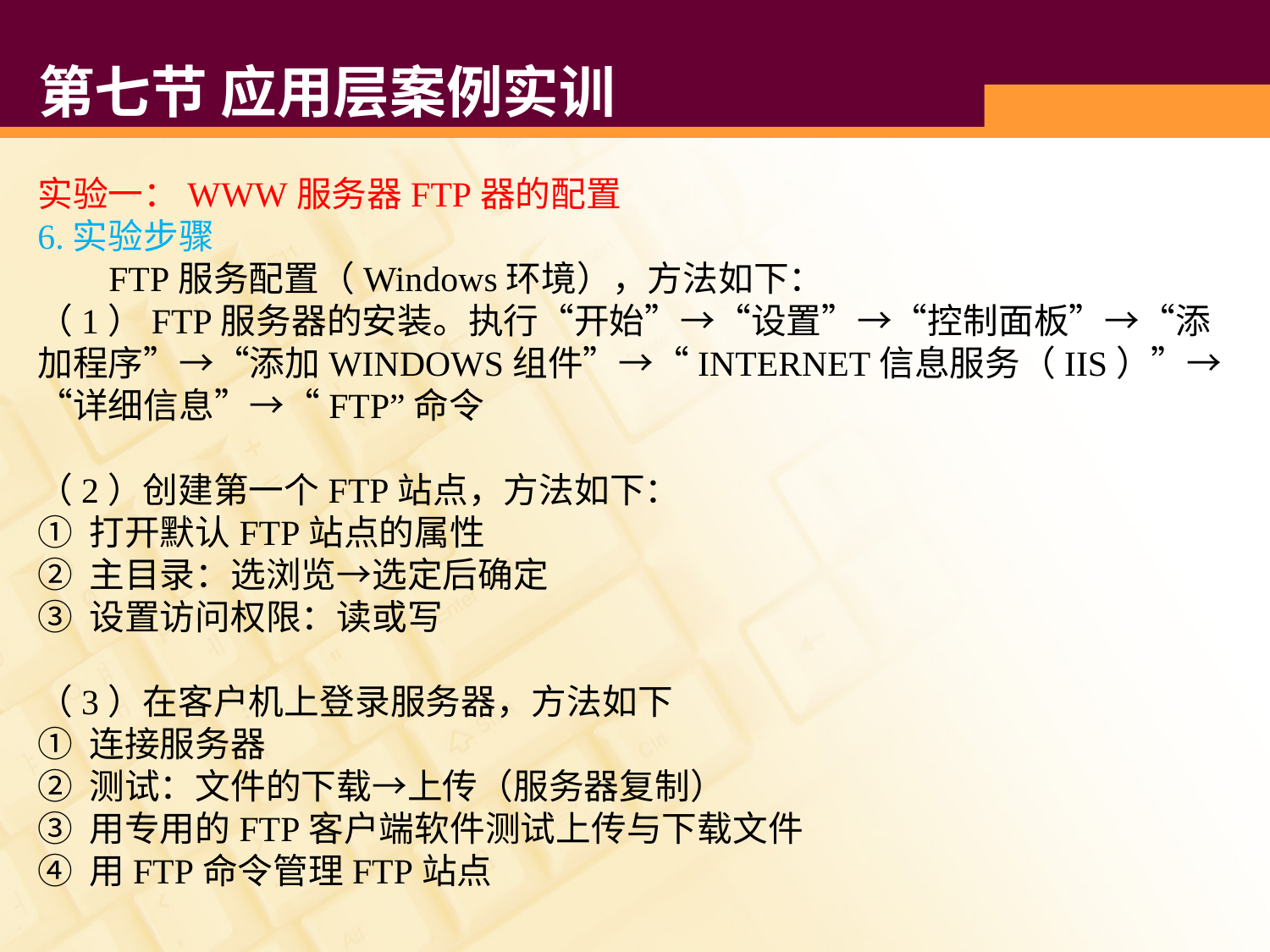

# 第七节 应用层案例实训
实验一：WWW服务器FTP器的配置
6.实验步骤
        FTP服务配置（Windows环境），方法如下：
（1）FTP服务器的安装。执行“开始”→“设置”→“控制面板”→“添加程序”→“添加WINDOWS组件”→“INTERNET信息服务（IIS）”→“详细信息”→“FTP”命令

（2）创建第一个FTP站点，方法如下：
① 打开默认FTP站点的属性
② 主目录：选浏览→选定后确定
③ 设置访问权限：读或写

（3）在客户机上登录服务器，方法如下
① 连接服务器
② 测试：文件的下载→上传（服务器复制）
③ 用专用的FTP客户端软件测试上传与下载文件
④ 用FTP命令管理FTP站点